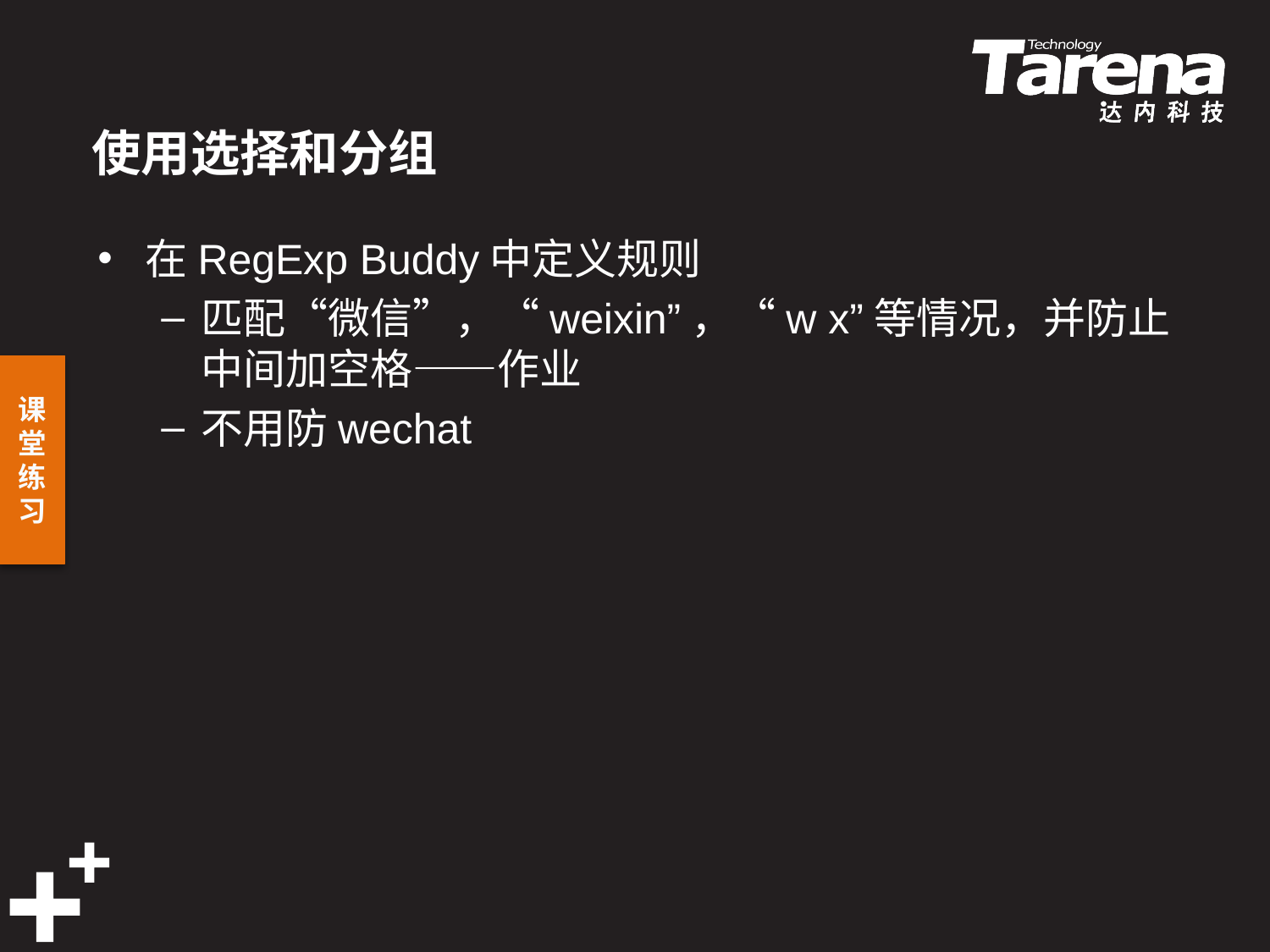

# 使用选择和分组
在RegExp Buddy中定义规则
匹配“微信”，“weixin”，“w x”等情况，并防止中间加空格——作业
不用防wechat